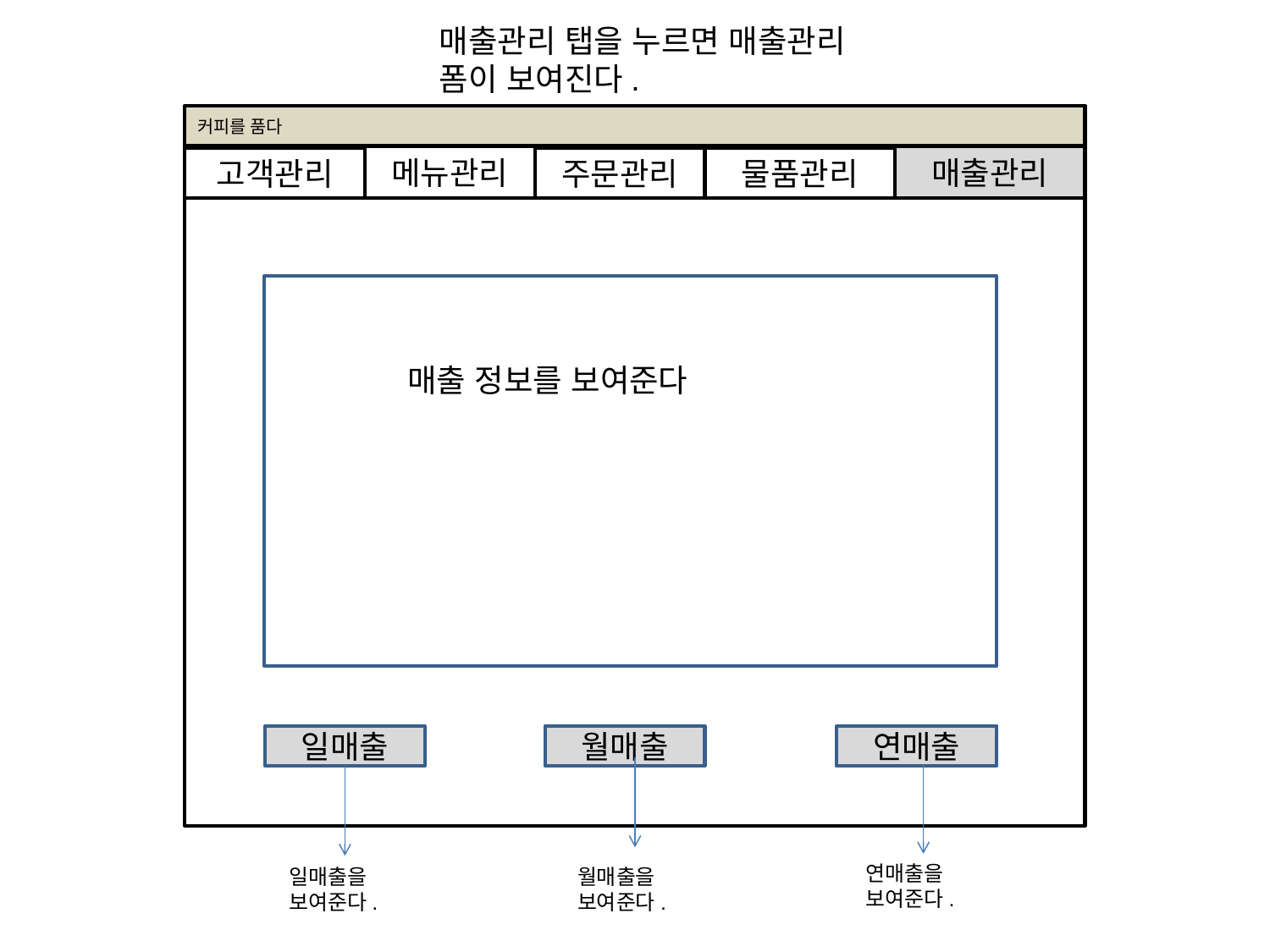

매출관리 탭을 누르면 매출관리 폼이 보여진다.

커피를 품다
매출관리
메뉴관리
고객관리
주문관리
물품관리

매출 정보를 보여준다
일매출
월매출
연매출
연매출을 보여준다.
일매출을 보여준다.
월매출을 보여준다.